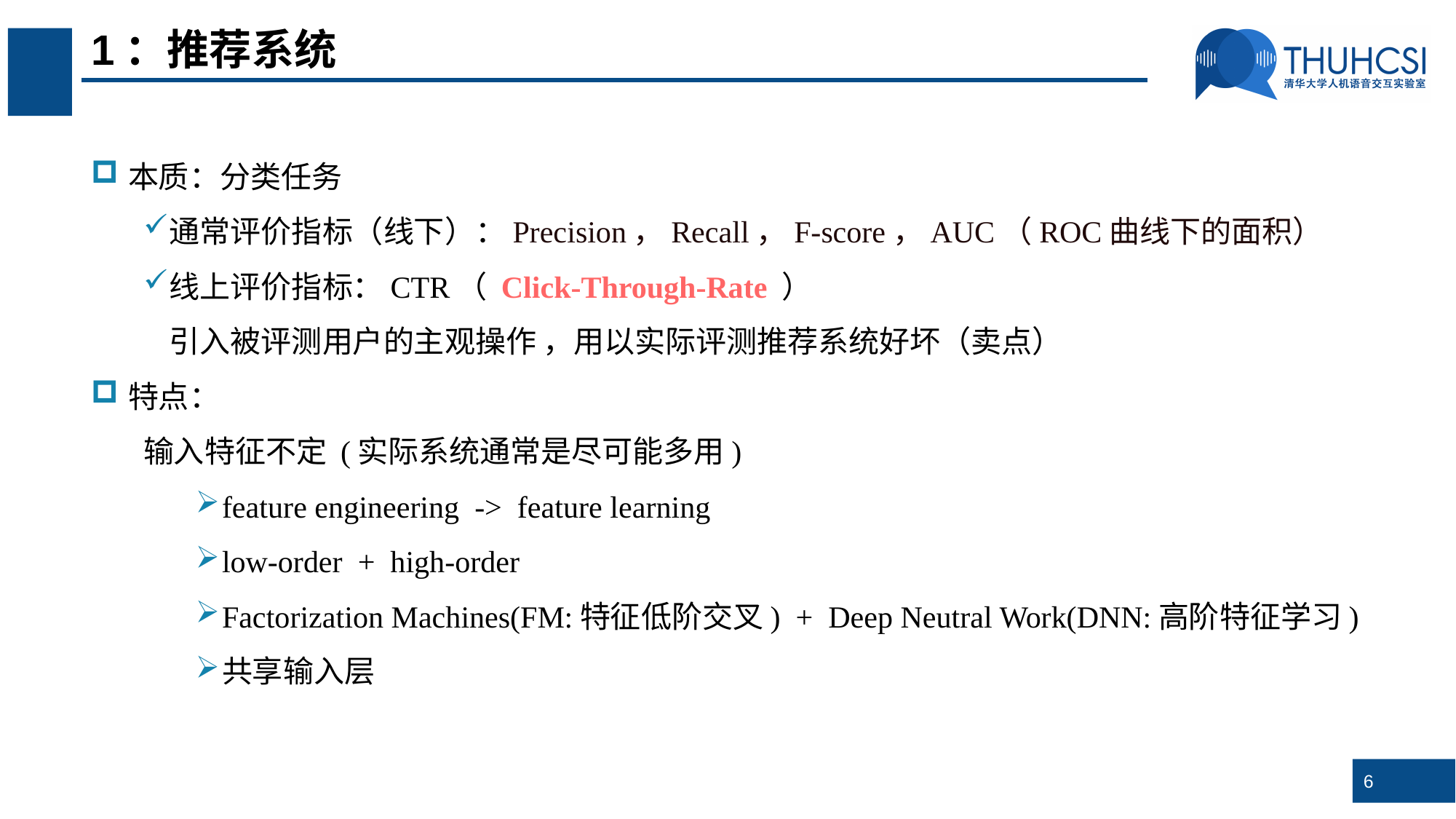

# 1：推荐系统
本质：分类任务
通常评价指标（线下）：Precision，Recall，F-score，AUC（ROC曲线下的面积）
线上评价指标：CTR（ Click-Through-Rate ）
引入被评测用户的主观操作 ，用以实际评测推荐系统好坏（卖点）
特点：
输入特征不定 (实际系统通常是尽可能多用)
feature engineering  ->  feature learning
low-order  +  high-order
Factorization Machines(FM:特征低阶交叉)  +  Deep Neutral Work(DNN:高阶特征学习)
共享输入层

6